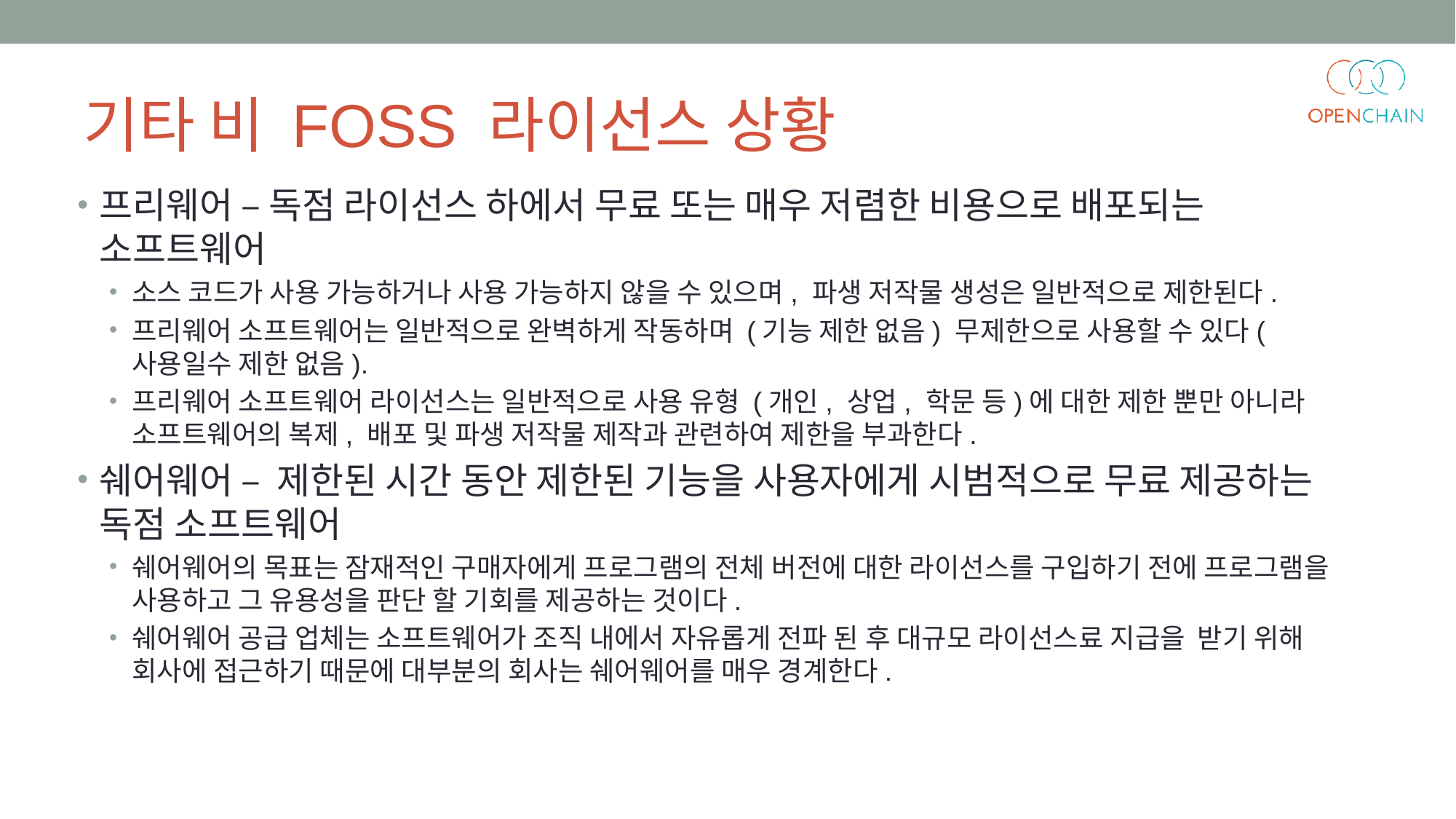

# 기타 비 FOSS 라이선스 상황
프리웨어 – 독점 라이선스 하에서 무료 또는 매우 저렴한 비용으로 배포되는 소프트웨어
소스 코드가 사용 가능하거나 사용 가능하지 않을 수 있으며, 파생 저작물 생성은 일반적으로 제한된다.
프리웨어 소프트웨어는 일반적으로 완벽하게 작동하며 (기능 제한 없음) 무제한으로 사용할 수 있다(사용일수 제한 없음).
프리웨어 소프트웨어 라이선스는 일반적으로 사용 유형 (개인, 상업, 학문 등)에 대한 제한 뿐만 아니라 소프트웨어의 복제, 배포 및 파생 저작물 제작과 관련하여 제한을 부과한다.
쉐어웨어 –  제한된 시간 동안 제한된 기능을 사용자에게 시범적으로 무료 제공하는 독점 소프트웨어
쉐어웨어의 목표는 잠재적인 구매자에게 프로그램의 전체 버전에 대한 라이선스를 구입하기 전에 프로그램을 사용하고 그 유용성을 판단 할 기회를 제공하는 것이다.
쉐어웨어 공급 업체는 소프트웨어가 조직 내에서 자유롭게 전파 된 후 대규모 라이선스료 지급을  받기 위해 회사에 접근하기 때문에 대부분의 회사는 쉐어웨어를 매우 경계한다.